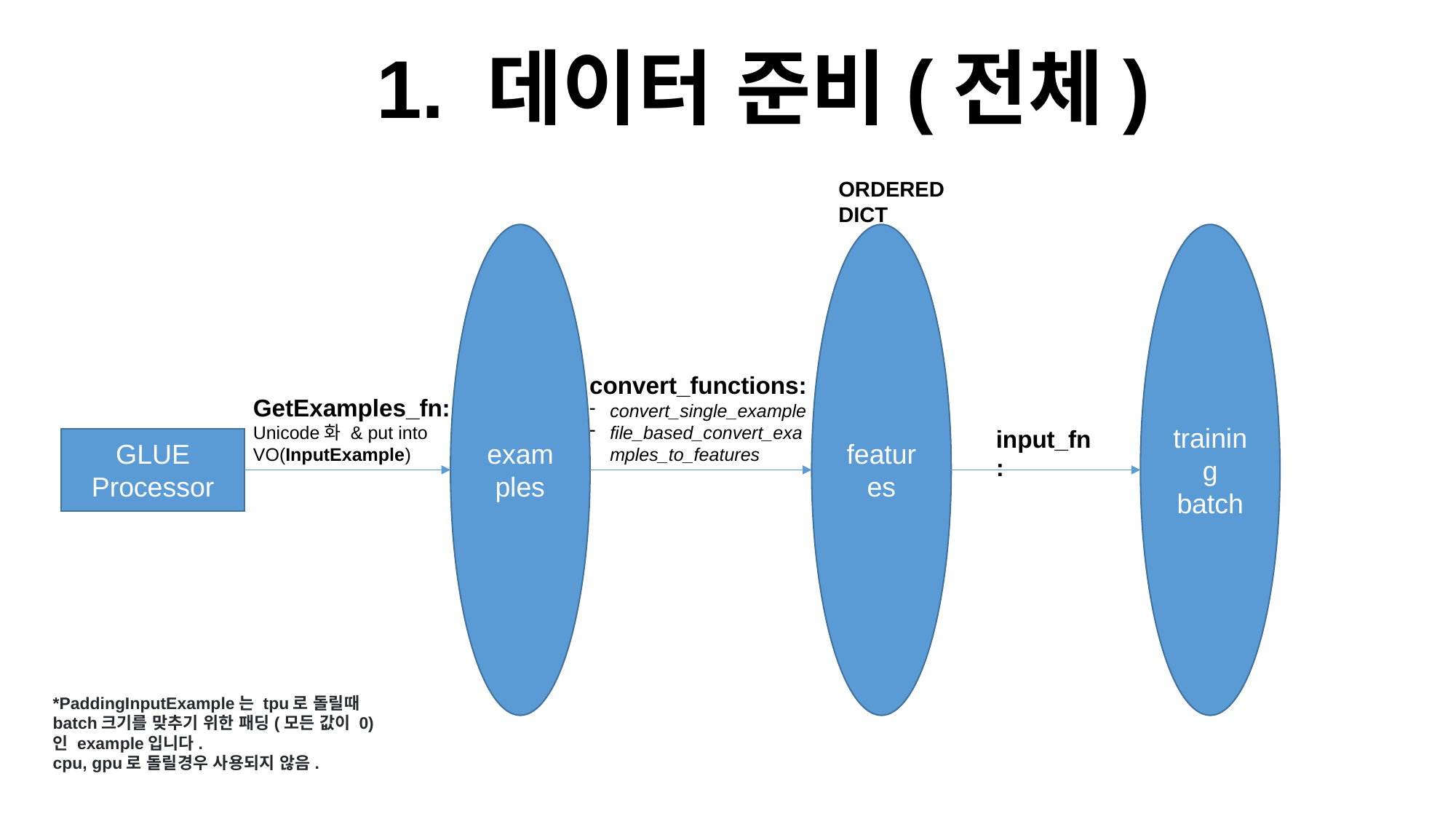

1. 데이터 준비(전체)
ORDERED DICT
examples
features
training batch
convert_functions:
convert_single_example
file_based_convert_examples_to_features
GetExamples_fn:
Unicode화 & put into VO(InputExample)
input_fn:
GLUE
Processor
*PaddingInputExample는 tpu로 돌릴때
batch크기를 맞추기 위한 패딩(모든 값이 0)인 example입니다.
cpu, gpu로 돌릴경우 사용되지 않음.